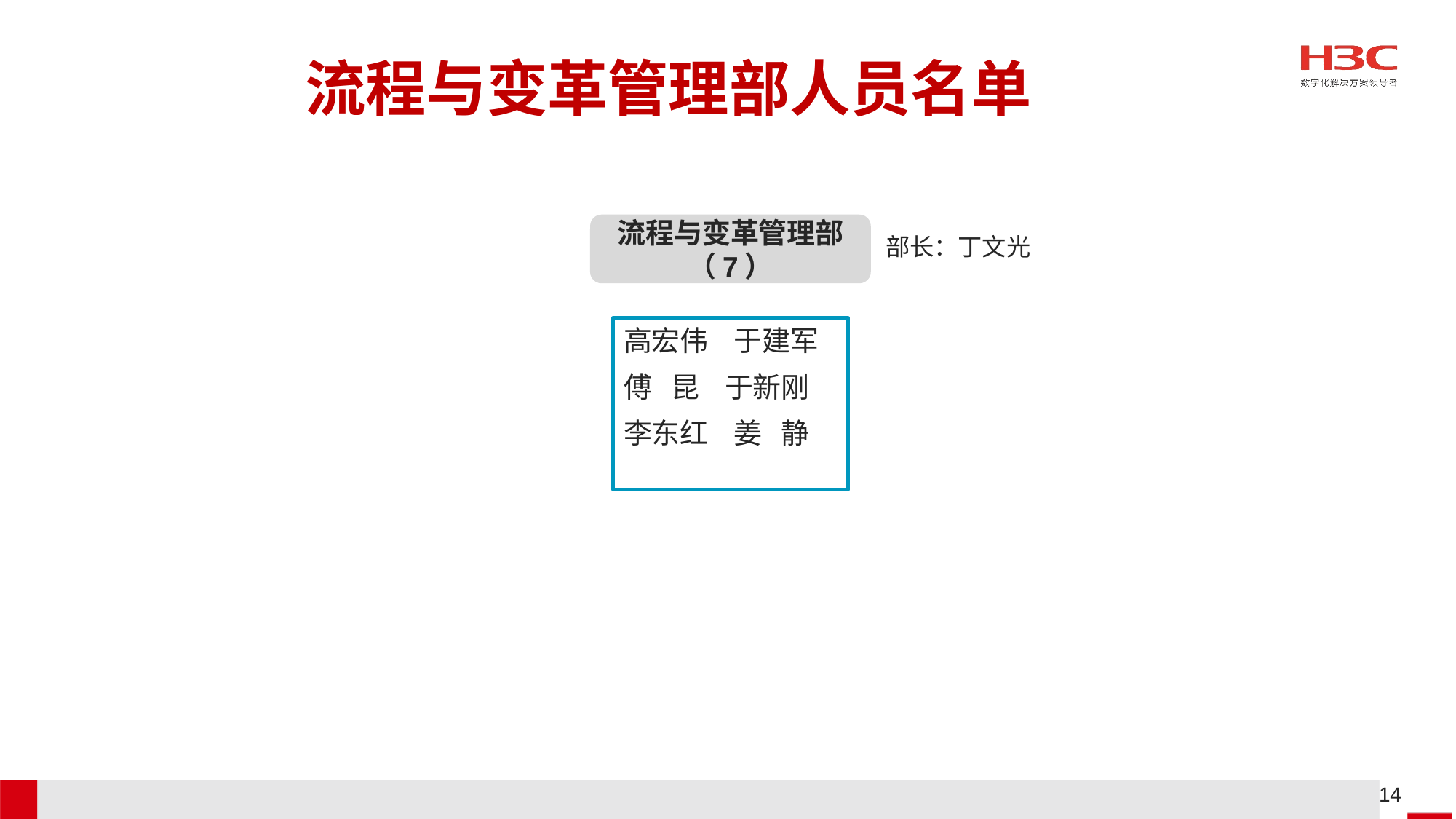

# 流程与变革管理部人员名单
流程与变革管理部（7）
部长：丁文光
高宏伟    于建军
傅   昆    于新刚
李东红    姜   静